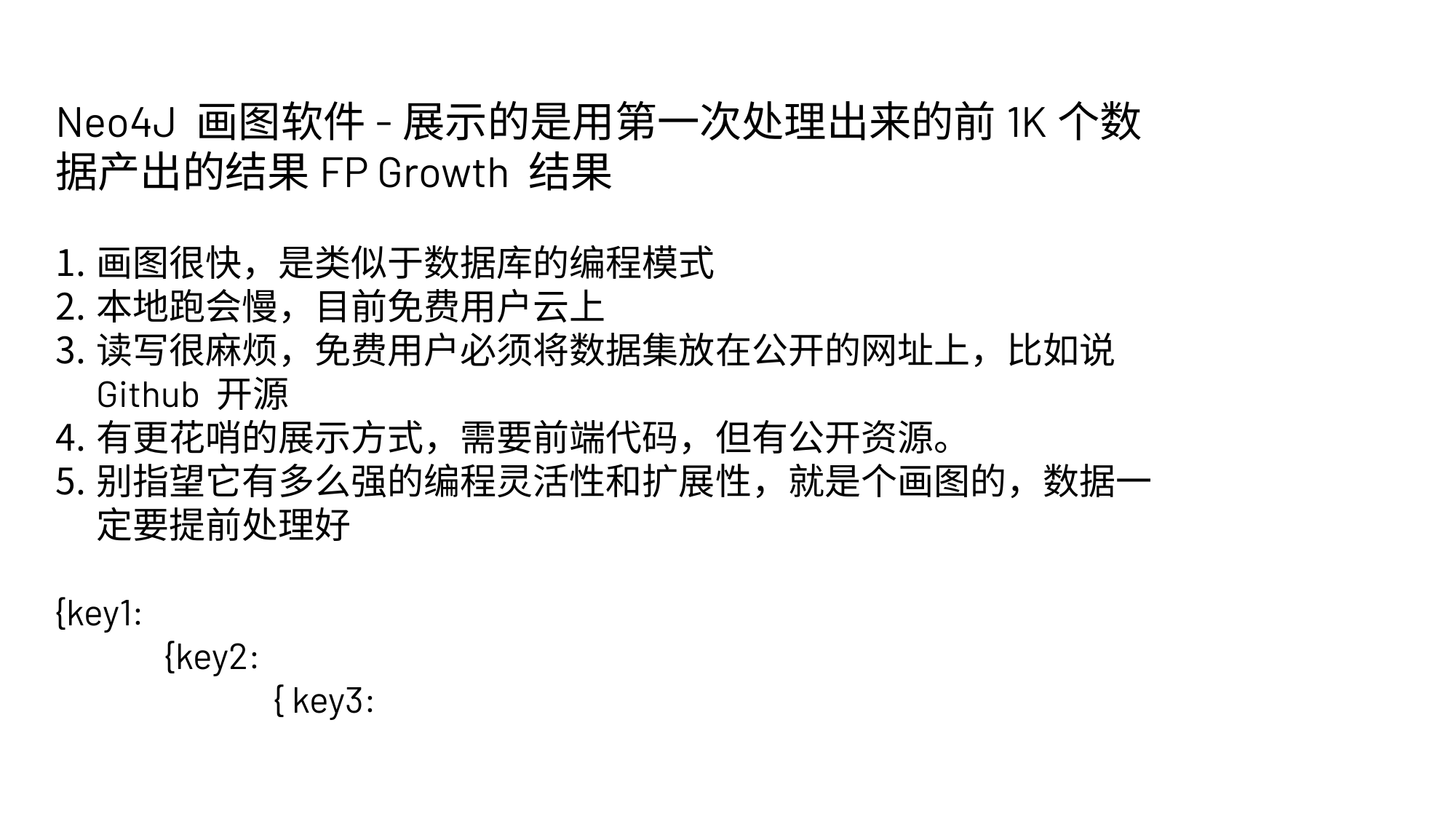

Neo4J 画图软件-展示的是用第一次处理出来的前1K个数据产出的结果FP Growth 结果

画图很快，是类似于数据库的编程模式
本地跑会慢，目前免费用户云上
读写很麻烦，免费用户必须将数据集放在公开的网址上，比如说Github 开源
有更花哨的展示方式，需要前端代码，但有公开资源。
别指望它有多么强的编程灵活性和扩展性，就是个画图的，数据一定要提前处理好

{key1:
	{key2:
		{ key3: